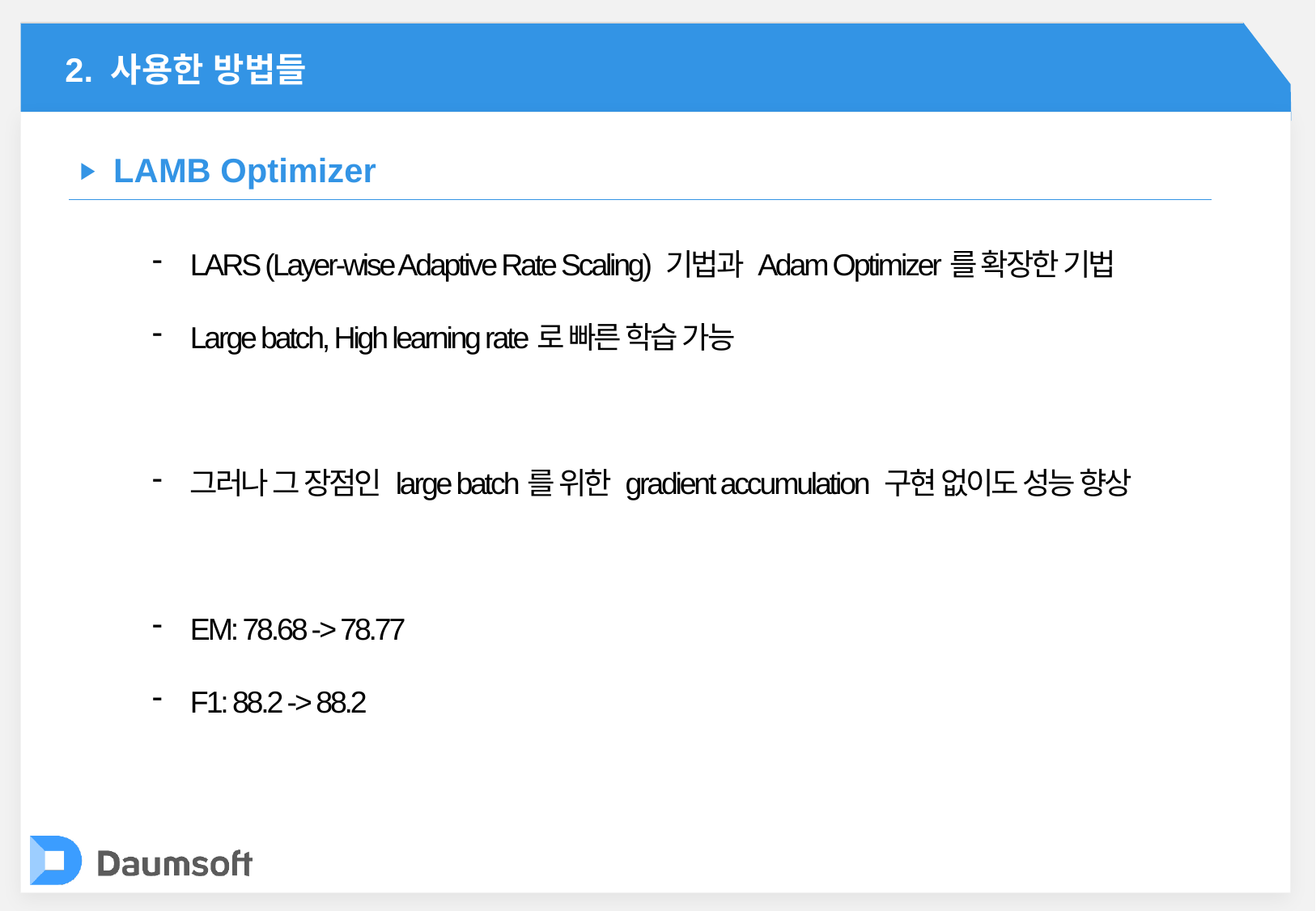

2. 사용한 방법들
LAMB Optimizer
 ▶
LARS (Layer-wise Adaptive Rate Scaling) 기법과 Adam Optimizer를 확장한 기법
Large batch, High learning rate로 빠른 학습 가능

그러나 그 장점인 large batch를 위한 gradient accumulation 구현 없이도 성능 향상

EM: 78.68 -> 78.77
F1: 88.2 -> 88.2